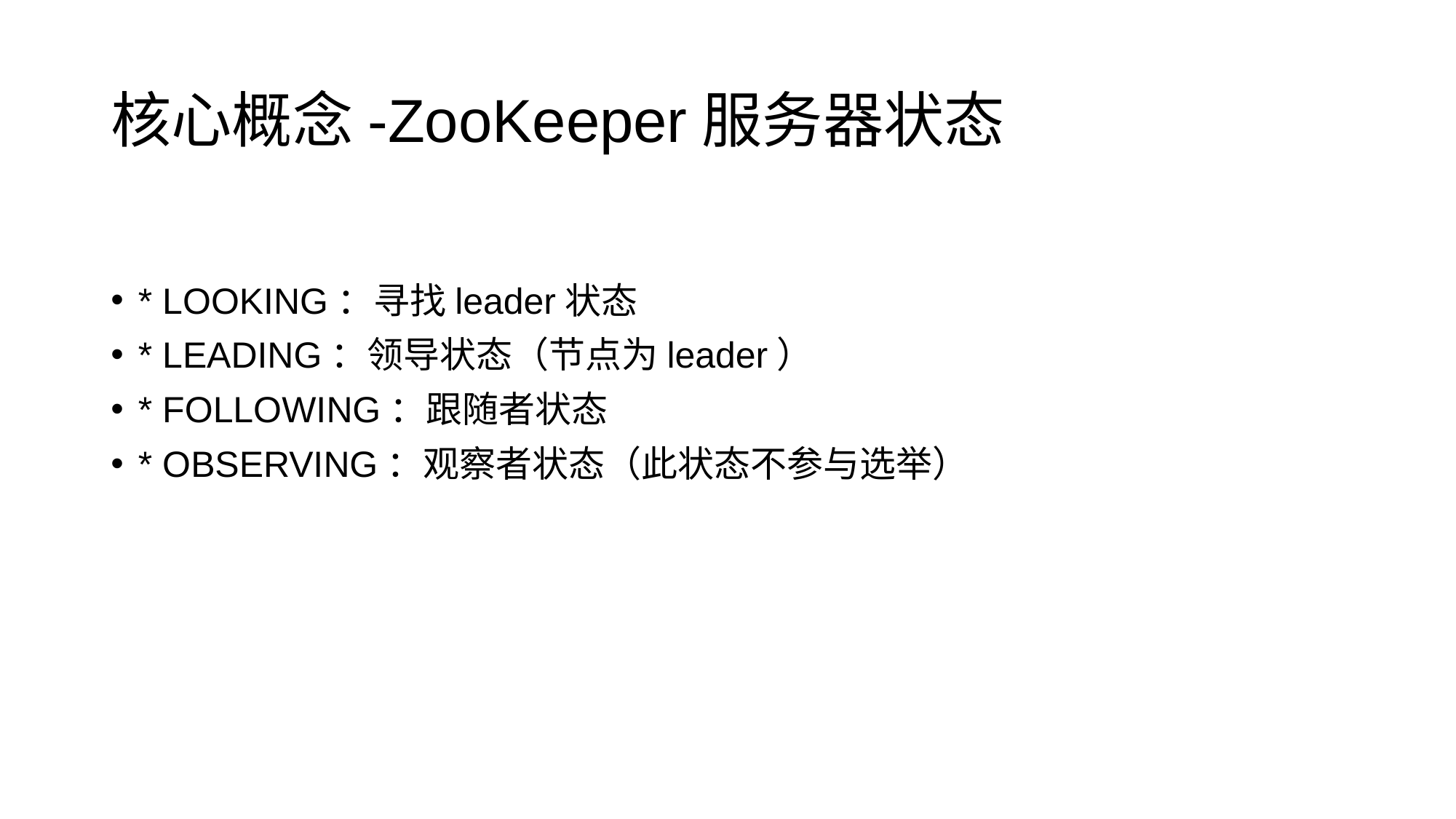

# 核心概念-ZooKeeper服务器状态

* LOOKING：寻找leader状态
* LEADING：领导状态（节点为leader）
* FOLLOWING：跟随者状态
* OBSERVING：观察者状态（此状态不参与选举）